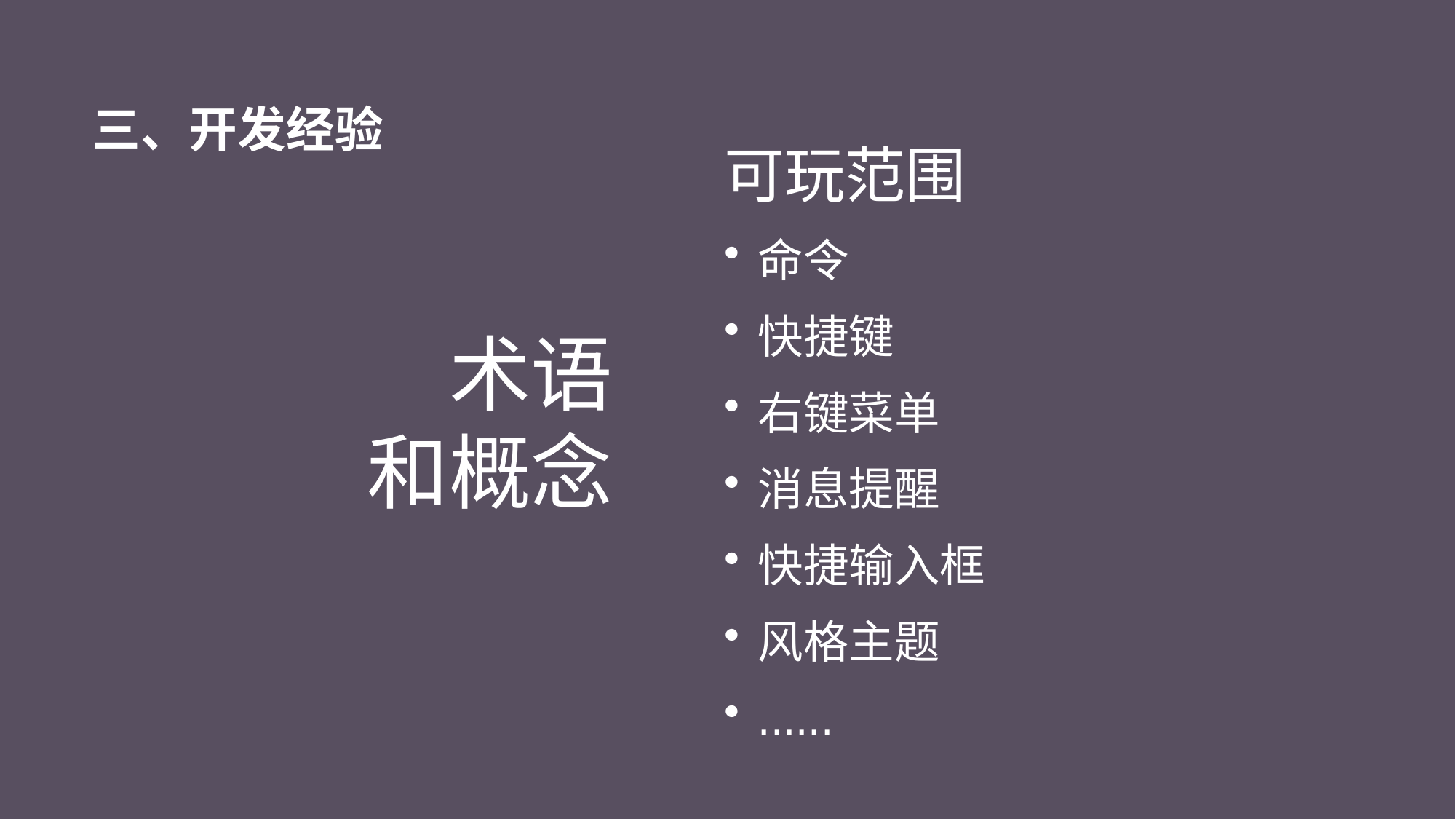

# 三、开发经验
可玩范围
命令
快捷键
右键菜单
消息提醒
快捷输入框
风格主题
......
术语
和概念